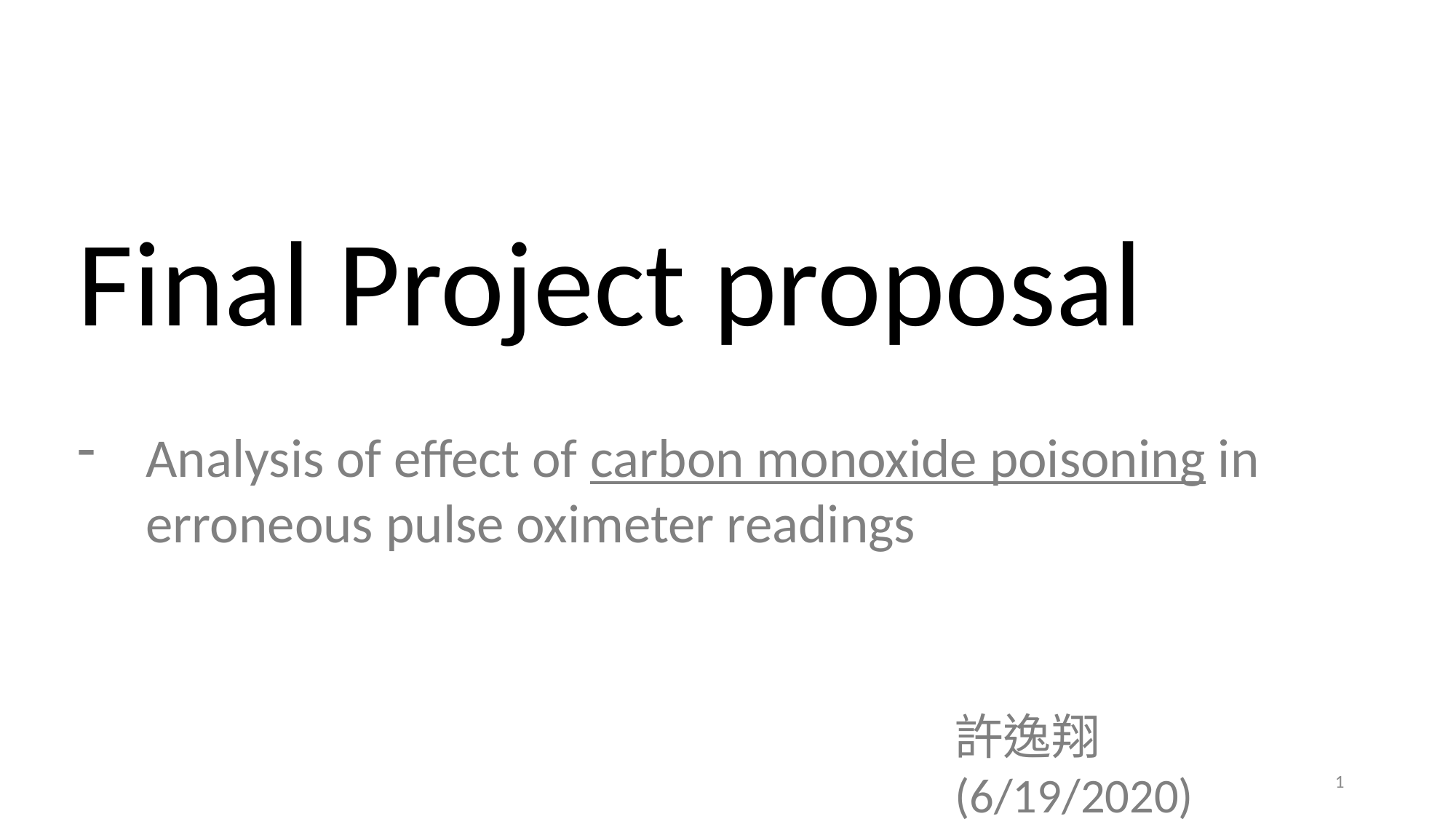

Final Project proposal

Analysis of effect of carbon monoxide poisoning in erroneous pulse oximeter readings

許逸翔 (6/19/2020)
1